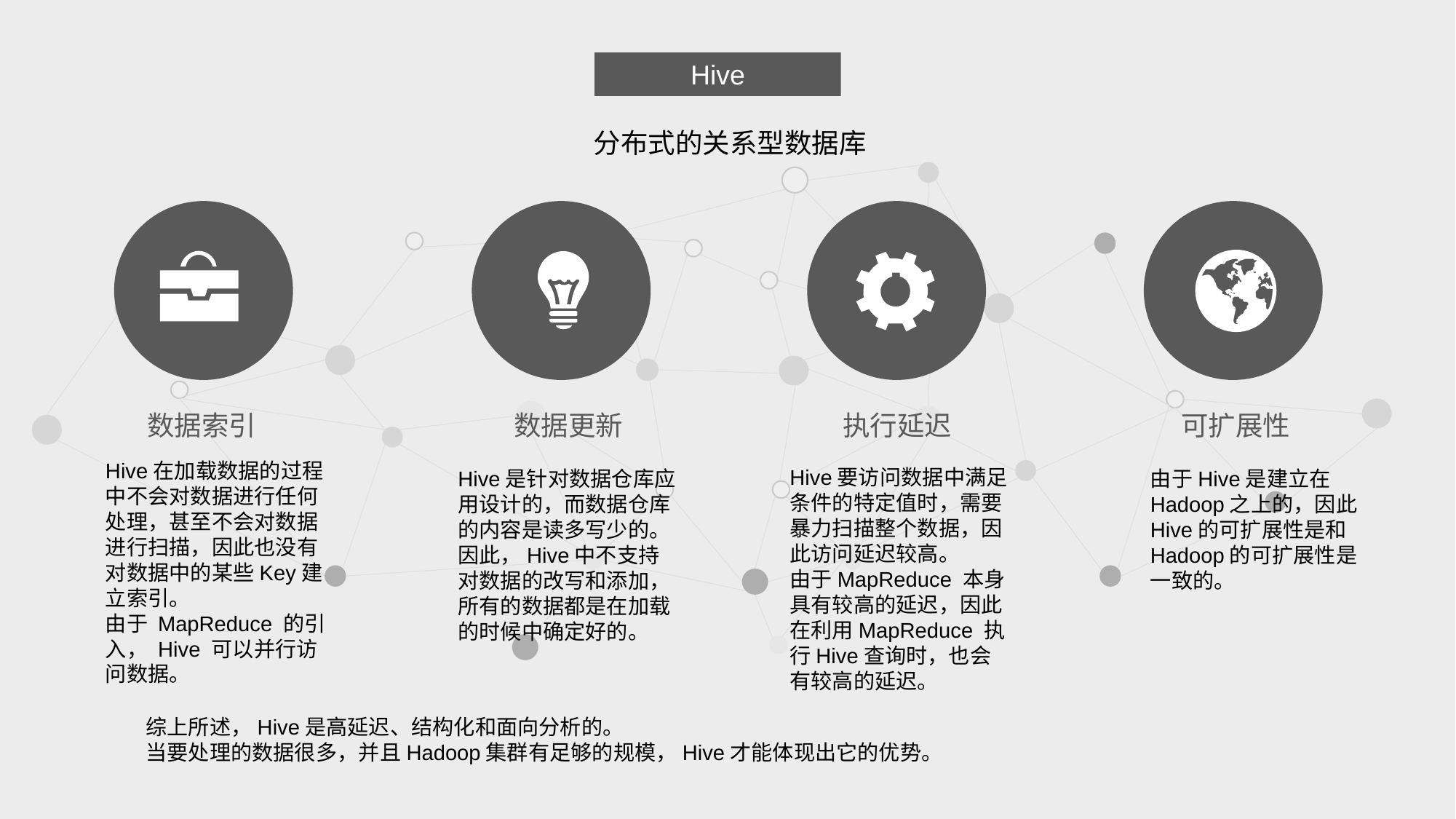

Hive
分布式的关系型数据库

数据索引
数据更新
执行延迟
可扩展性

Hive在加载数据的过程中不会对数据进行任何处理，甚至不会对数据进行扫描，因此也没有对数据中的某些Key建立索引。
由于 MapReduce 的引入， Hive 可以并行访问数据。
Hive要访问数据中满足条件的特定值时，需要暴力扫描整个数据，因此访问延迟较高。
由于MapReduce 本身具有较高的延迟，因此在利用MapReduce 执行Hive查询时，也会有较高的延迟。
Hive是针对数据仓库应用设计的，而数据仓库的内容是读多写少的。因此，Hive中不支持对数据的改写和添加，所有的数据都是在加载的时候中确定好的。

由于Hive是建立在Hadoop之上的，因此Hive的可扩展性是和Hadoop的可扩展性是一致的。

综上所述，Hive是高延迟、结构化和面向分析的。
当要处理的数据很多，并且Hadoop集群有足够的规模，Hive才能体现出它的优势。